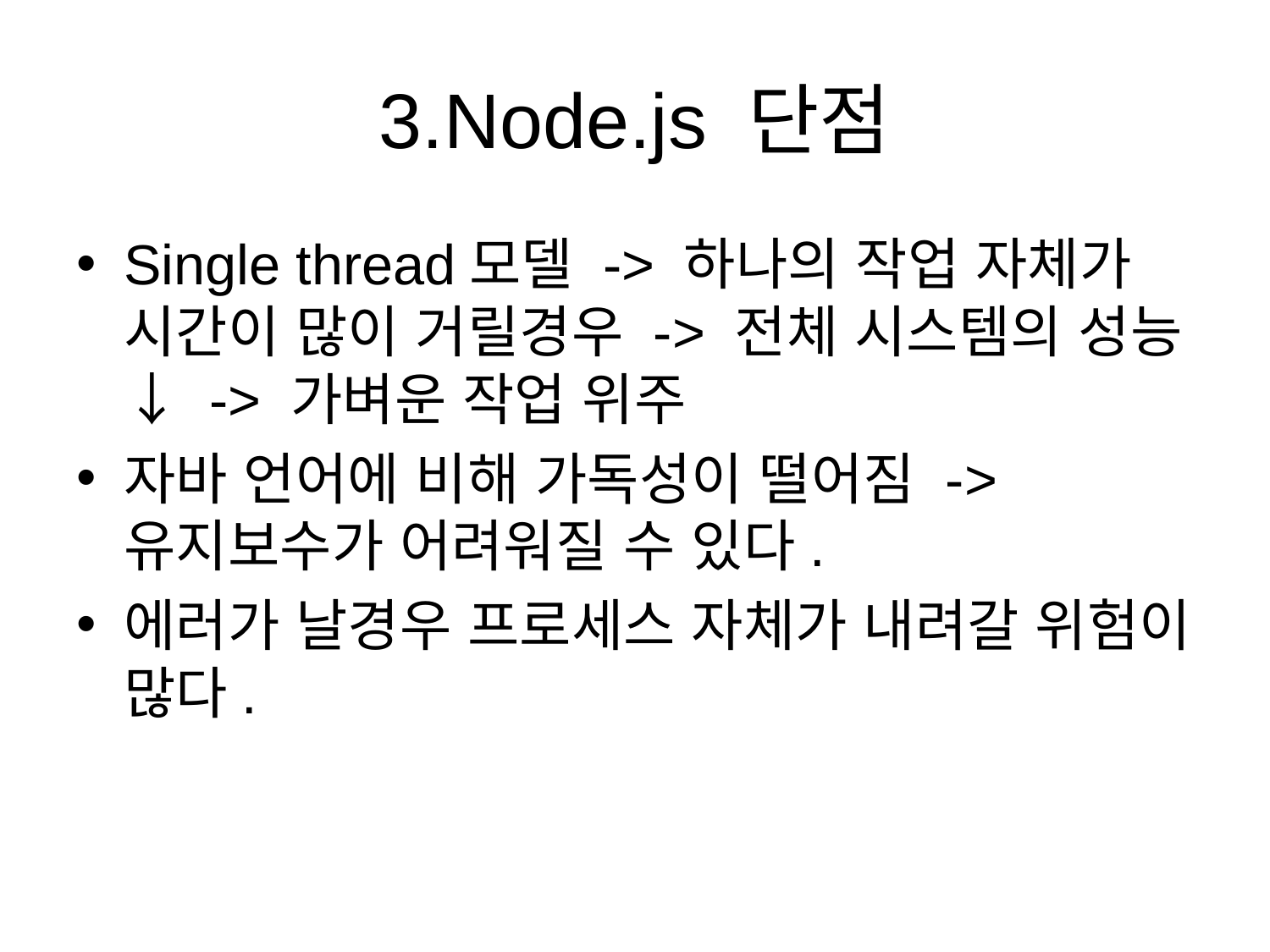

# 3.Node.js 단점
Single thread모델 -> 하나의 작업 자체가 시간이 많이 거릴경우 -> 전체 시스템의 성능 ↓ -> 가벼운 작업 위주
자바 언어에 비해 가독성이 떨어짐 -> 유지보수가 어려워질 수 있다.
에러가 날경우 프로세스 자체가 내려갈 위험이 많다.